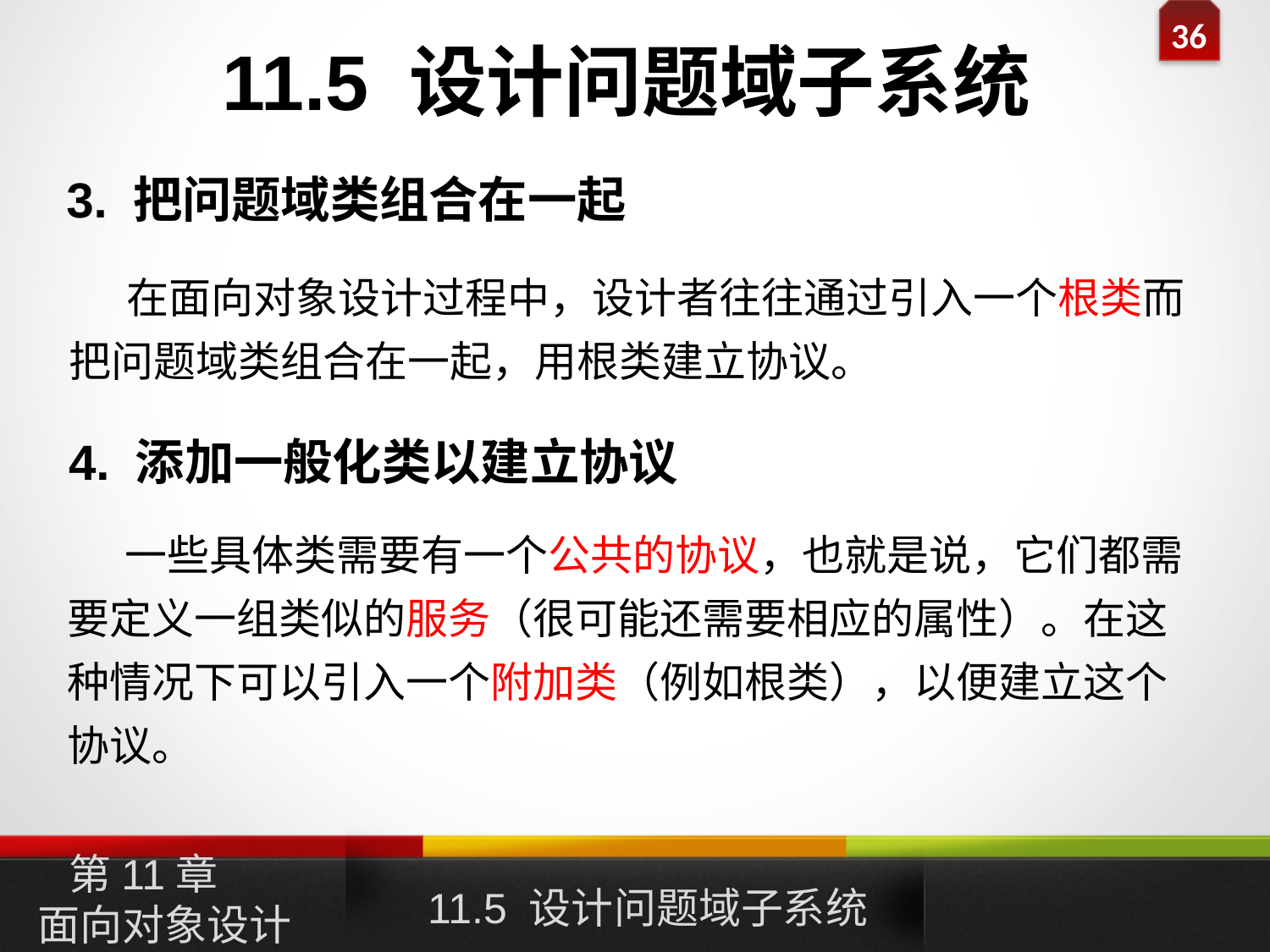

# 11.5 设计问题域子系统
3. 把问题域类组合在一起
     在面向对象设计过程中，设计者往往通过引入一个根类而把问题域类组合在一起，用根类建立协议。
4. 添加一般化类以建立协议
     一些具体类需要有一个公共的协议，也就是说，它们都需要定义一组类似的服务（很可能还需要相应的属性）。在这种情况下可以引入一个附加类（例如根类），以便建立这个协议。
11.5 设计问题域子系统